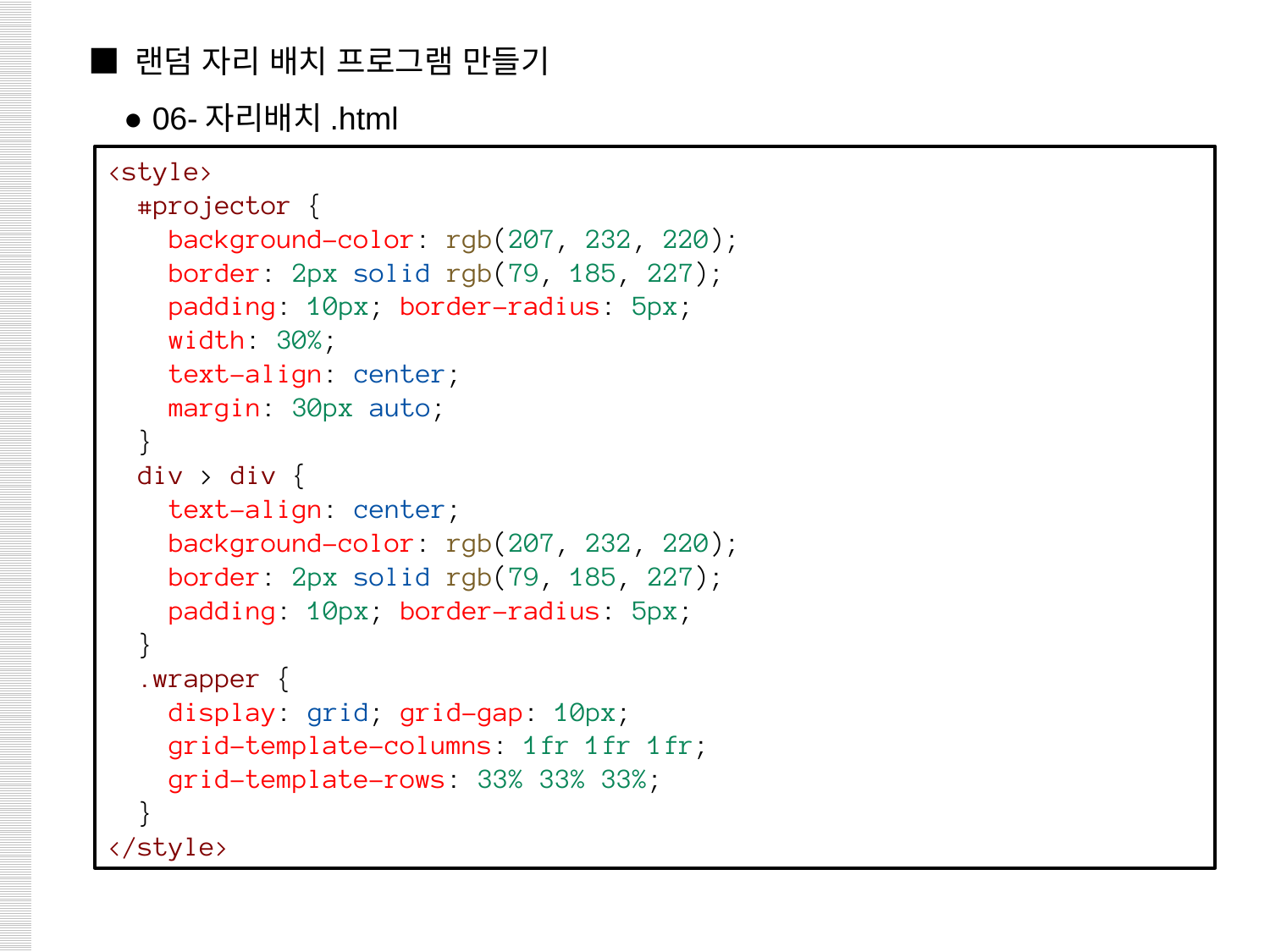

■ 랜덤 자리 배치 프로그램 만들기
    ● 06-자리배치.html
<style>
  #projector {
    background-color: rgb(207, 232, 220);
    border: 2px solid rgb(79, 185, 227);
    padding: 10px; border-radius: 5px;
    width: 30%;
    text-align: center;
    margin: 30px auto;
  }
  div > div {
    text-align: center;
    background-color: rgb(207, 232, 220);
    border: 2px solid rgb(79, 185, 227);
    padding: 10px; border-radius: 5px;
  }
  .wrapper {
    display: grid; grid-gap: 10px;
    grid-template-columns: 1fr 1fr 1fr;
    grid-template-rows: 33% 33% 33%;
  }
</style>